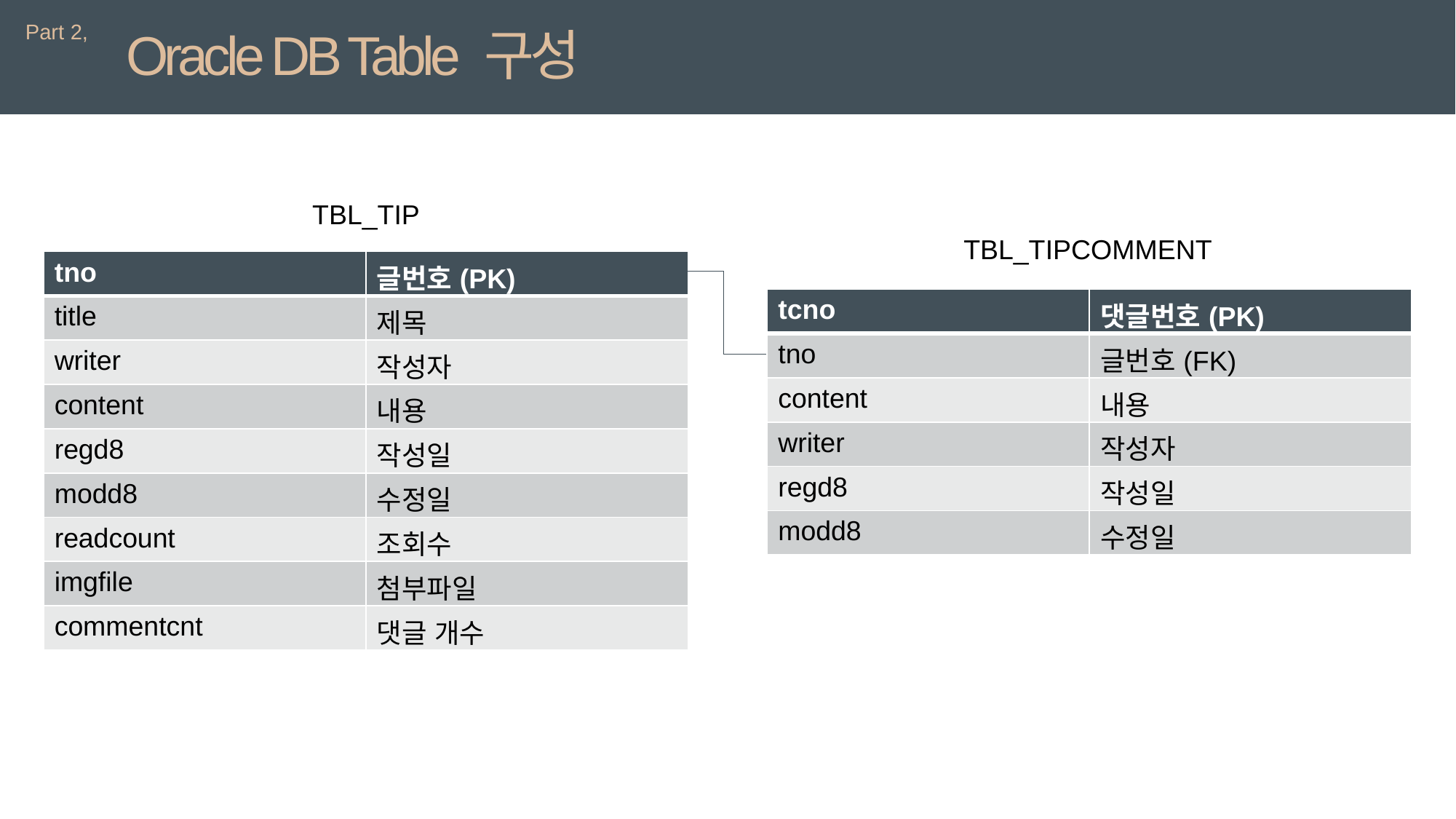

Part 2,
Oracle DB Table 구성
TBL_TIP
TBL_TIPCOMMENT
| tno | 글번호(PK) |
| --- | --- |
| title | 제목 |
| writer | 작성자 |
| content | 내용 |
| regd8 | 작성일 |
| modd8 | 수정일 |
| readcount | 조회수 |
| imgfile | 첨부파일 |
| commentcnt | 댓글 개수 |
| tcno | 댓글번호(PK) |
| --- | --- |
| tno | 글번호(FK) |
| content | 내용 |
| writer | 작성자 |
| regd8 | 작성일 |
| modd8 | 수정일 |